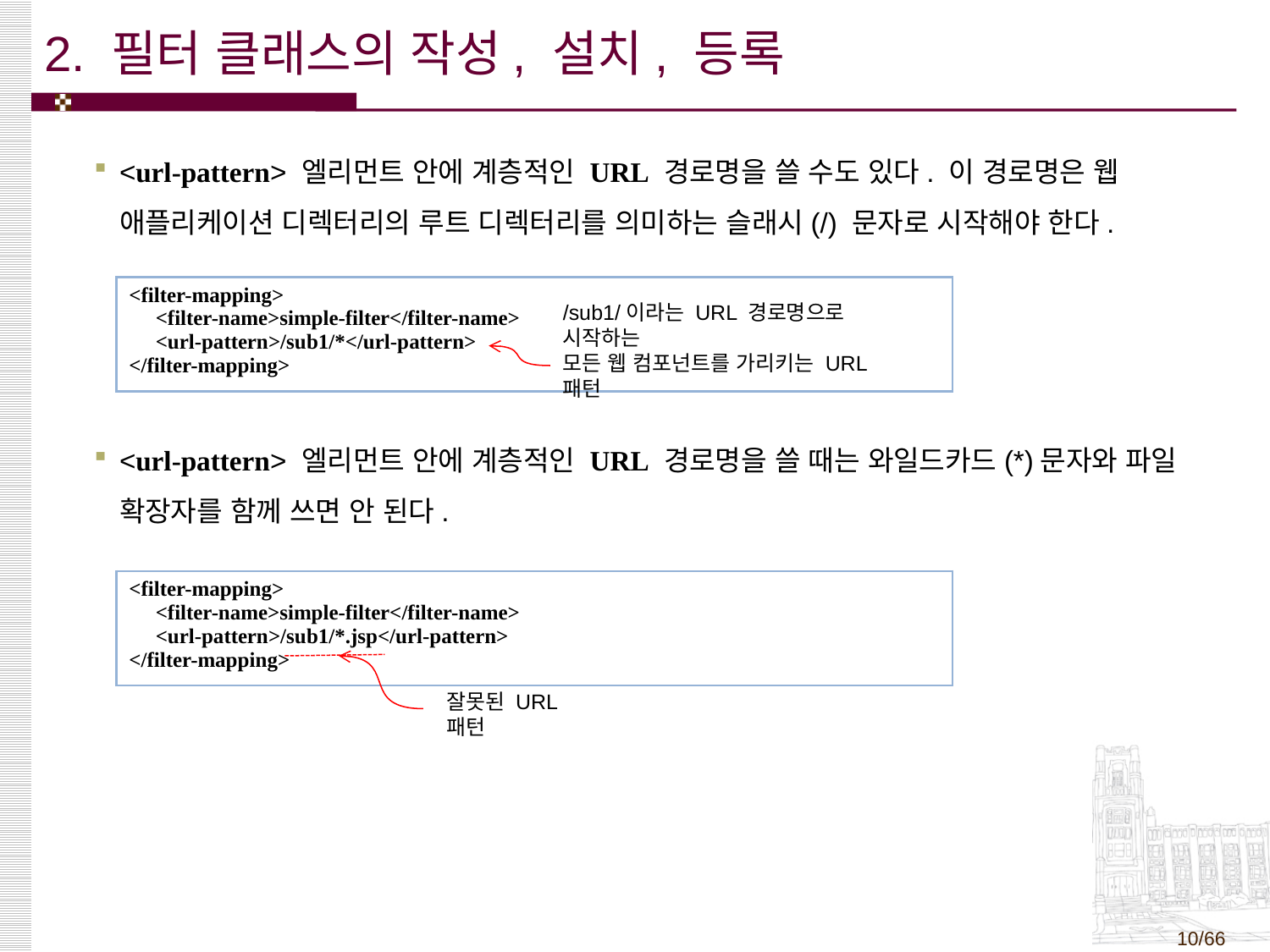

# 2. 필터 클래스의 작성, 설치, 등록
<url-pattern> 엘리먼트 안에 계층적인 URL 경로명을 쓸 수도 있다. 이 경로명은 웹 애플리케이션 디렉터리의 루트 디렉터리를 의미하는 슬래시(/) 문자로 시작해야 한다.

<url-pattern> 엘리먼트 안에 계층적인 URL 경로명을 쓸 때는 와일드카드(*)문자와 파일 확장자를 함께 쓰면 안 된다.

| <filter-mapping> <filter-name>simple-filter</filter-name> <url-pattern>/sub1/\*</url-pattern> </filter-mapping> |
| --- |
/sub1/이라는 URL 경로명으로 시작하는
모든 웹 컴포넌트를 가리키는 URL 패턴
| <filter-mapping> <filter-name>simple-filter</filter-name> <url-pattern>/sub1/\*.jsp</url-pattern> </filter-mapping> |
| --- |
잘못된 URL 패턴